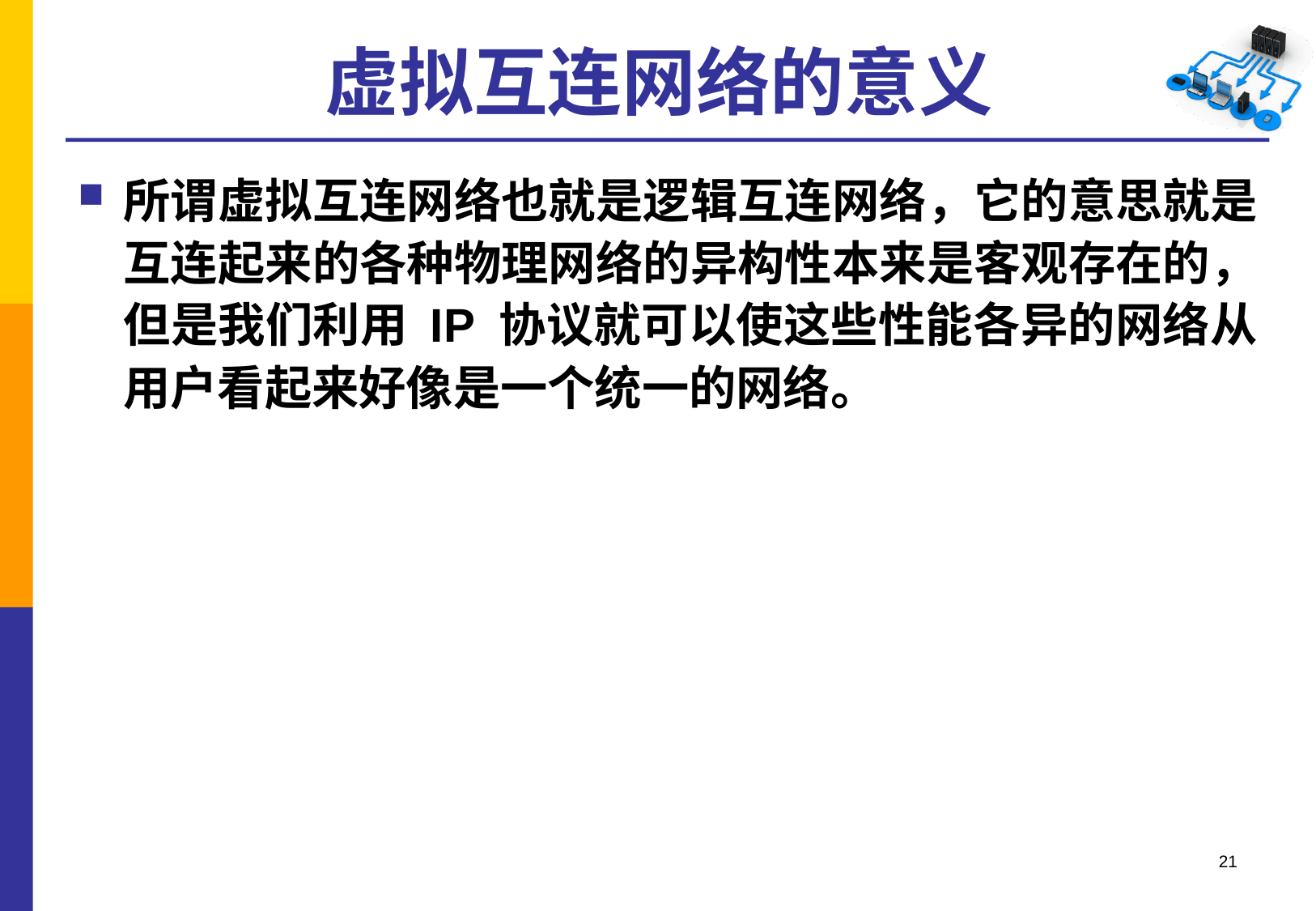

# 虚拟互连网络的意义
所谓虚拟互连网络也就是逻辑互连网络，它的意思就是互连起来的各种物理网络的异构性本来是客观存在的，但是我们利用 IP 协议就可以使这些性能各异的网络从用户看起来好像是一个统一的网络。
21